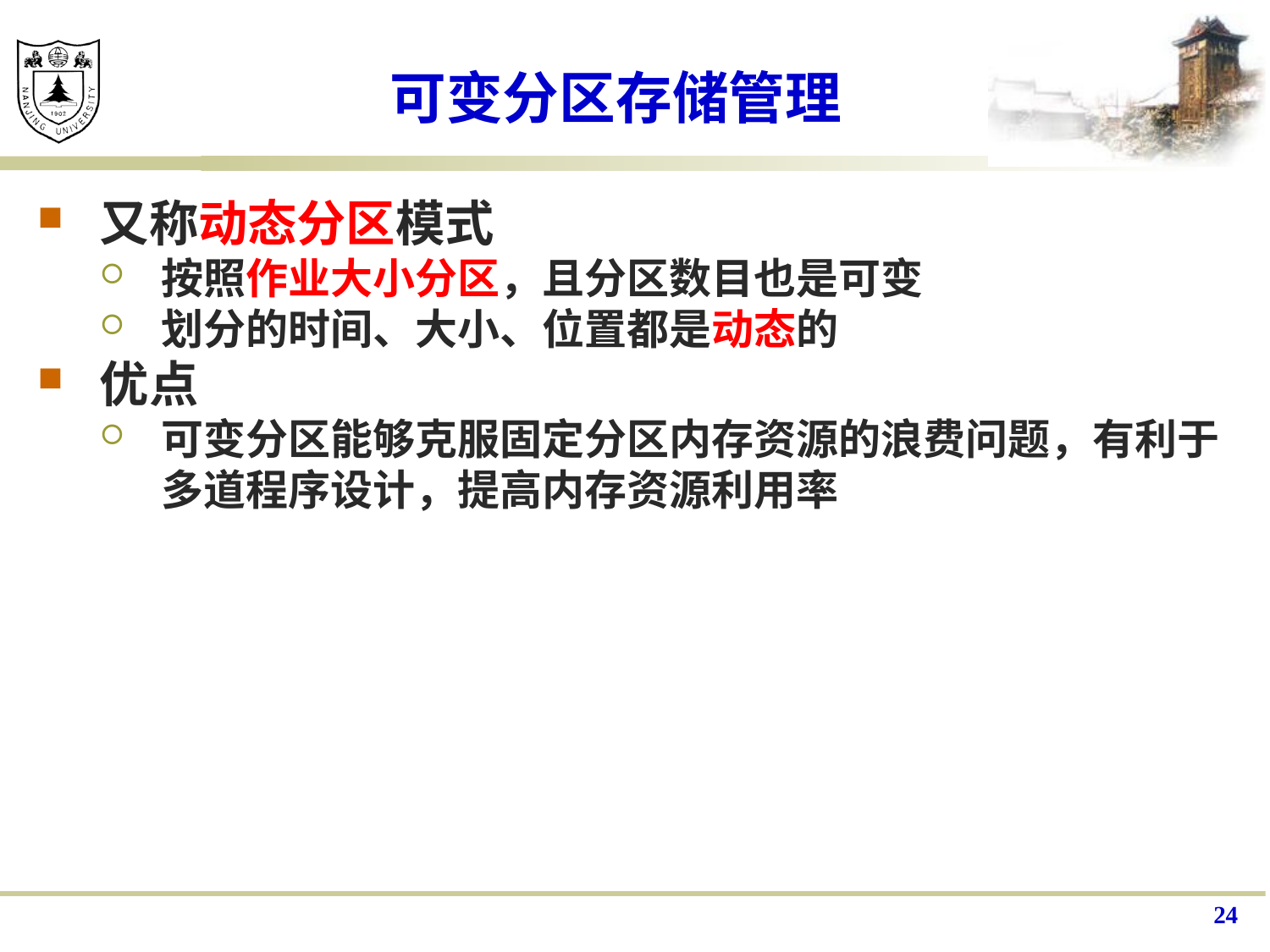

# 可变分区存储管理
又称动态分区模式
按照作业大小分区，且分区数目也是可变
划分的时间、大小、位置都是动态的
优点
可变分区能够克服固定分区内存资源的浪费问题，有利于多道程序设计，提高内存资源利用率
24